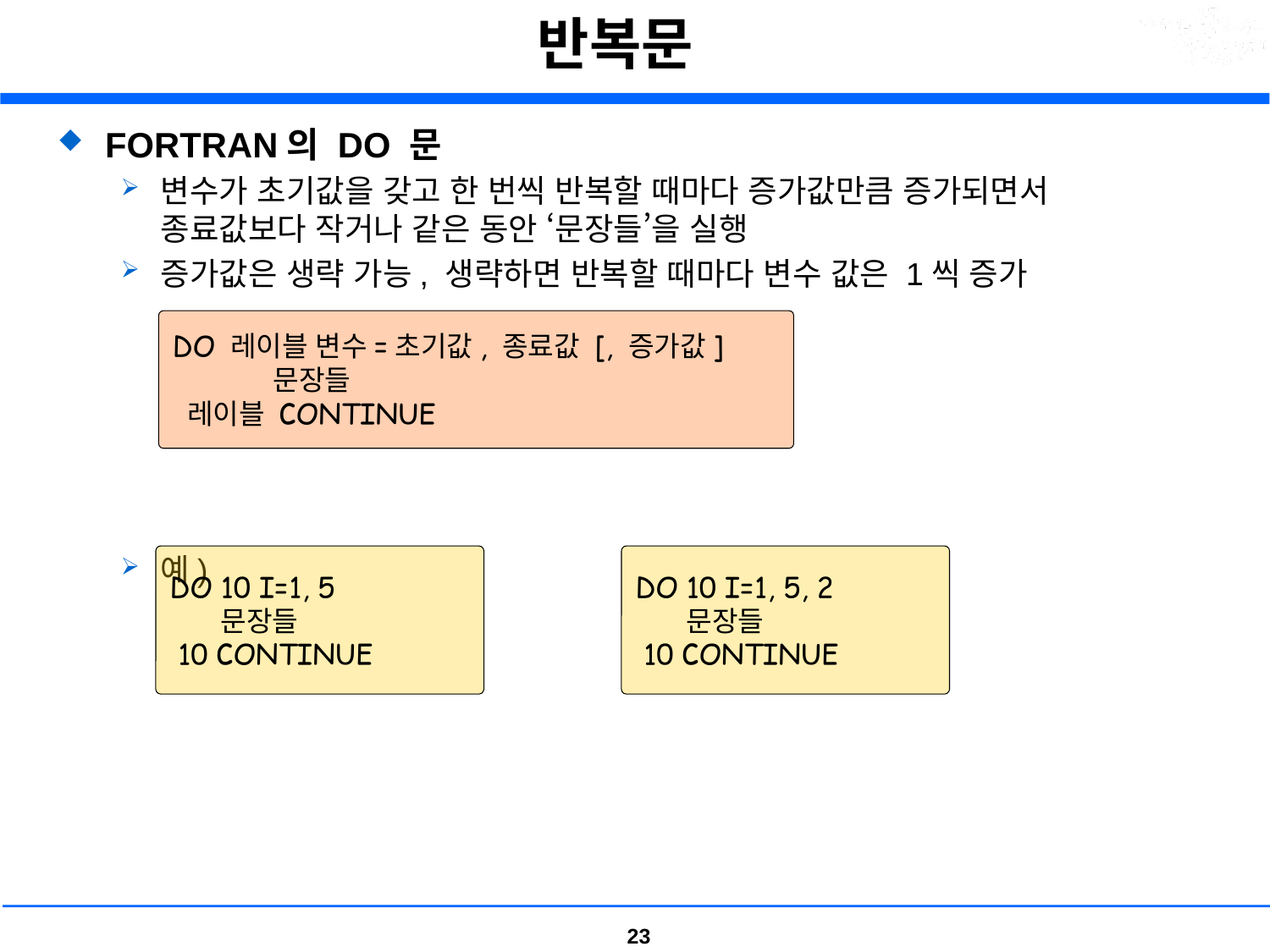

# 반복문
FORTRAN의 DO 문
변수가 초기값을 갖고 한 번씩 반복할 때마다 증가값만큼 증가되면서 종료값보다 작거나 같은 동안 ‘문장들’을 실행
증가값은 생략 가능, 생략하면 반복할 때마다 변수 값은 1씩 증가

예)
DO 레이블 변수=초기값, 종료값 [, 증가값]
            문장들
 레이블 CONTINUE
DO 10 I=1, 5
       문장들
 10 CONTINUE
DO 10 I=1, 5, 2
       문장들
 10 CONTINUE